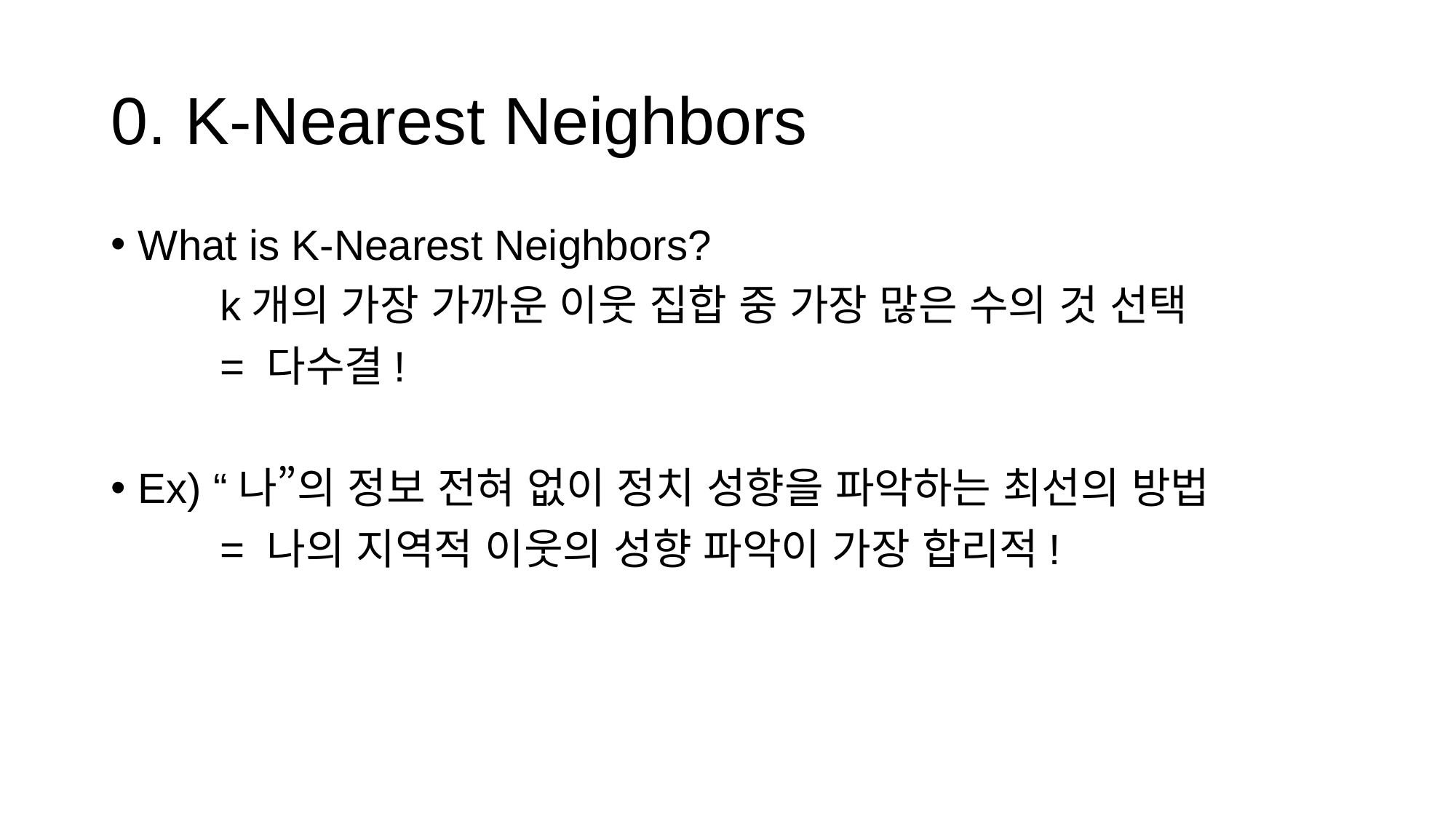

# 0. K-Nearest Neighbors
What is K-Nearest Neighbors?
	k개의 가장 가까운 이웃 집합 중 가장 많은 수의 것 선택
	= 다수결!

Ex) “나”의 정보 전혀 없이 정치 성향을 파악하는 최선의 방법
	= 나의 지역적 이웃의 성향 파악이 가장 합리적!